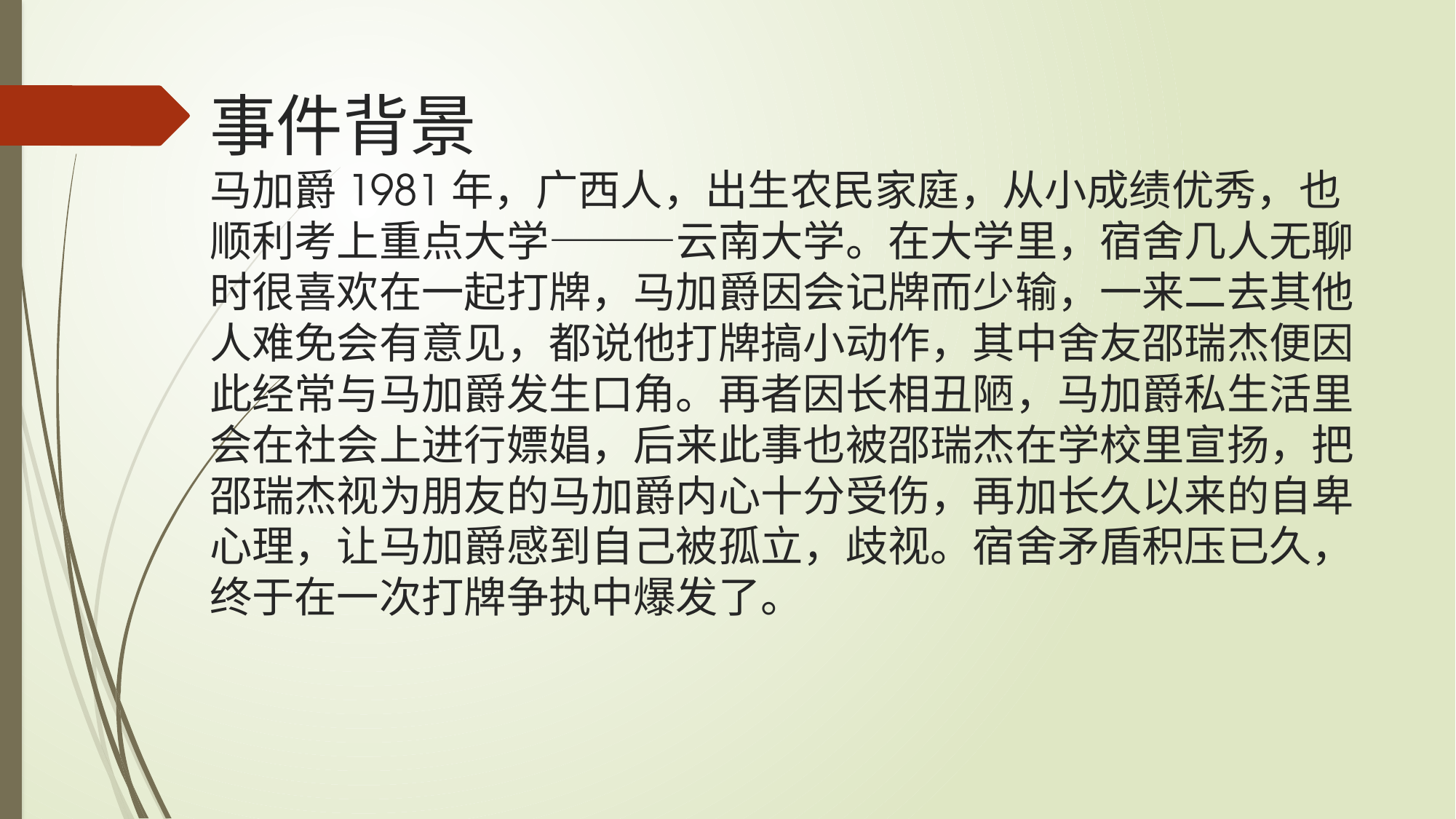

# 事件背景 马加爵1981年，广西人，出生农民家庭，从小成绩优秀，也顺利考上重点大学———云南大学。在大学里，宿舍几人无聊时很喜欢在一起打牌，马加爵因会记牌而少输，一来二去其他人难免会有意见，都说他打牌搞小动作，其中舍友邵瑞杰便因此经常与马加爵发生口角。再者因长相丑陋，马加爵私生活里会在社会上进行嫖娼，后来此事也被邵瑞杰在学校里宣扬，把邵瑞杰视为朋友的马加爵内心十分受伤，再加长久以来的自卑心理，让马加爵感到自己被孤立，歧视。宿舍矛盾积压已久，终于在一次打牌争执中爆发了。